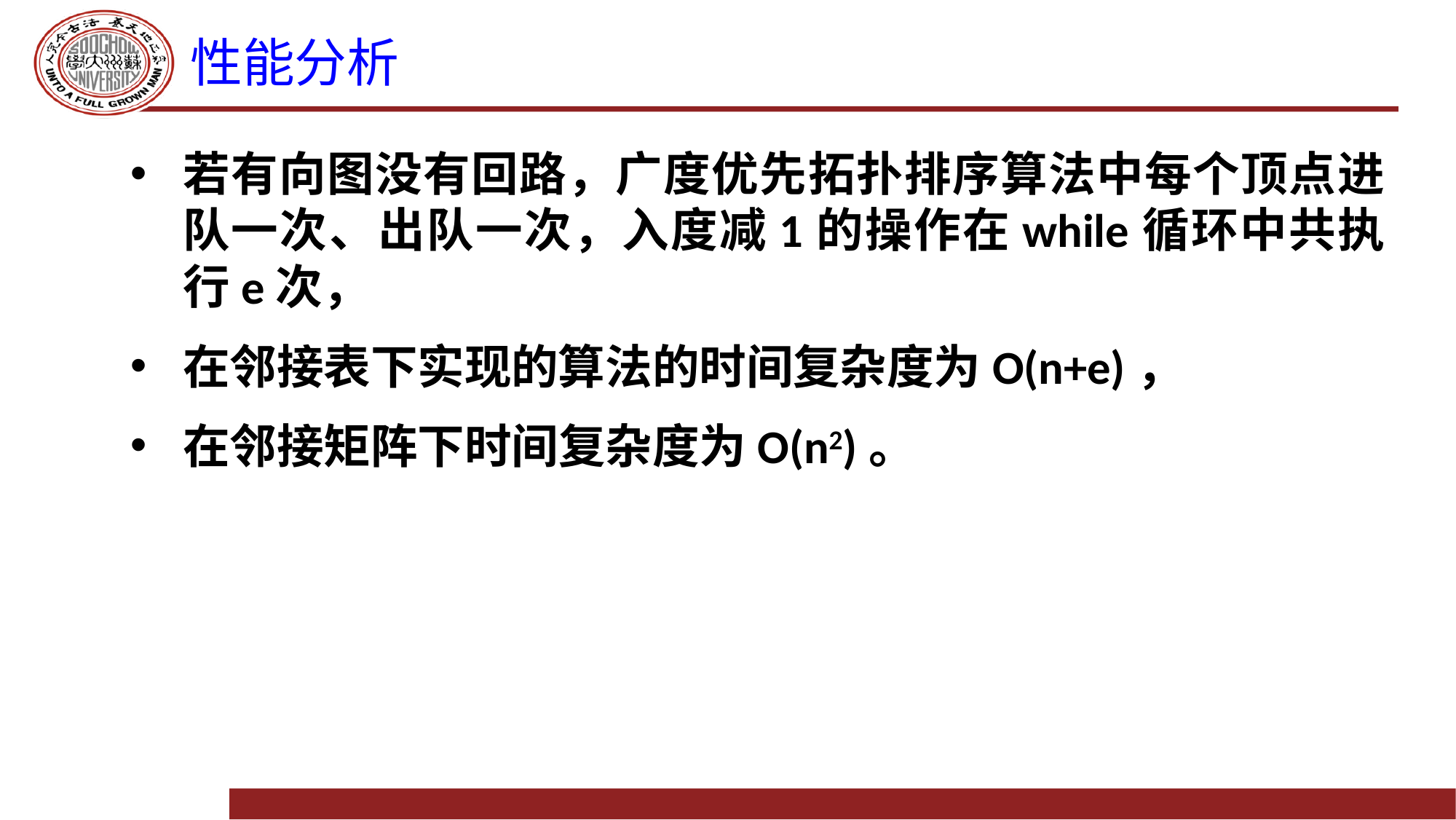

# 性能分析
若有向图没有回路，广度优先拓扑排序算法中每个顶点进队一次、出队一次，入度减1的操作在while循环中共执行e次，
在邻接表下实现的算法的时间复杂度为O(n+e)，
在邻接矩阵下时间复杂度为O(n2)。